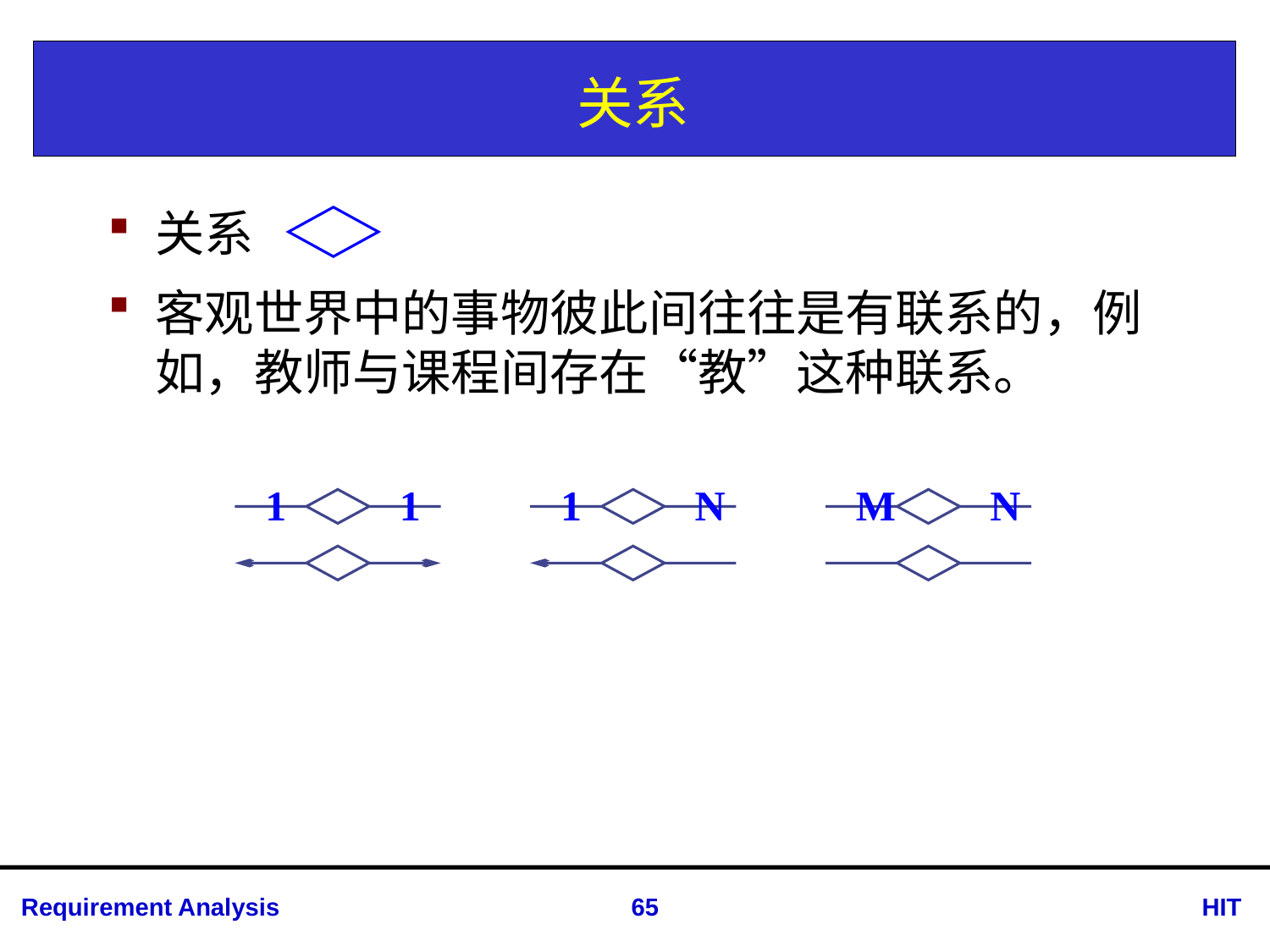

# 关系
关系
客观世界中的事物彼此间往往是有联系的，例如，教师与课程间存在“教”这种联系。

1
1

1
N

M
N